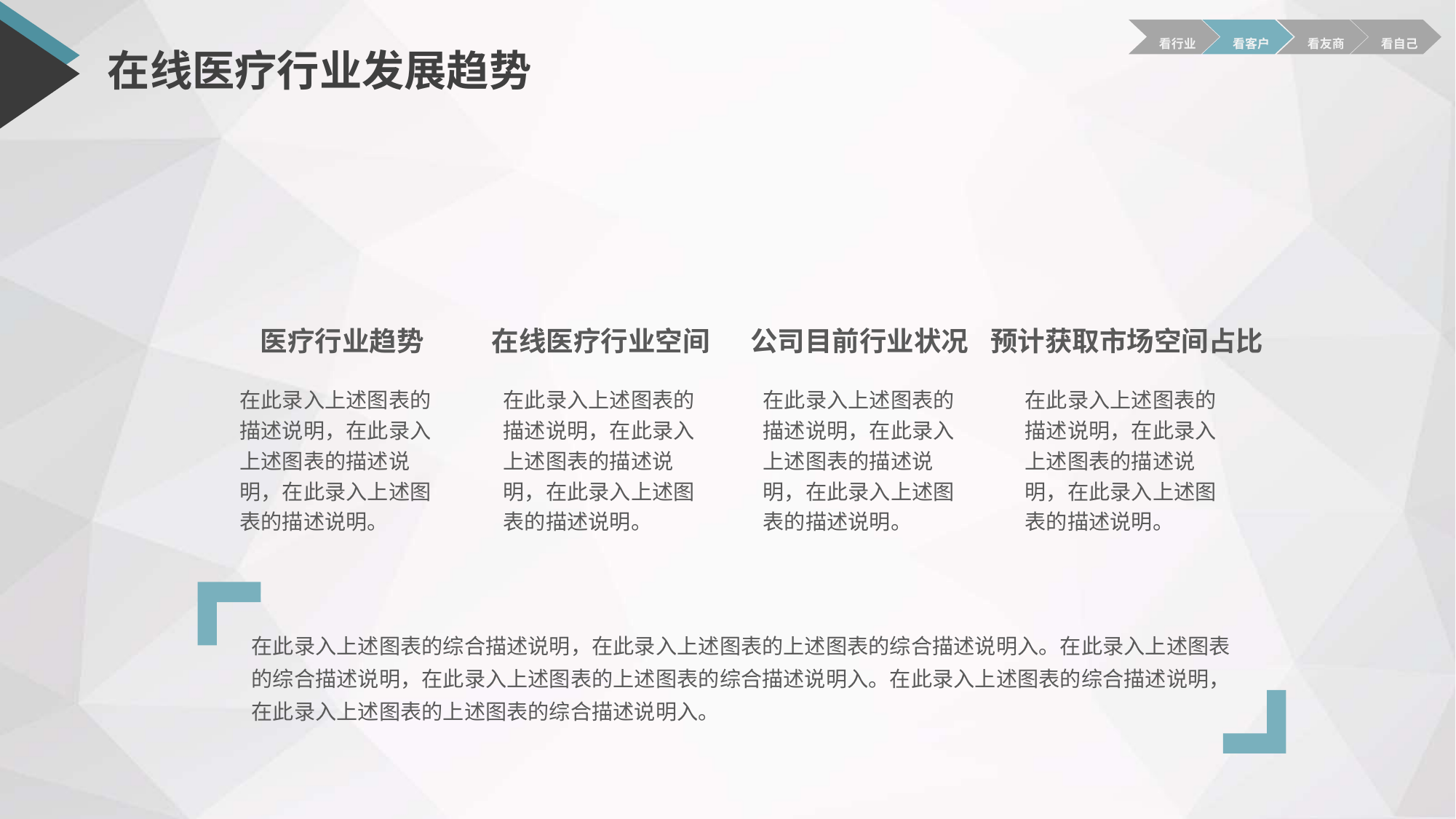

看行业

看客户

看友商

看自己
# 在线医疗行业发展趋势
预计获取市场空间占比
医疗行业趋势
在线医疗行业空间
公司目前行业状况
在此录入上述图表的描述说明，在此录入上述图表的描述说明，在此录入上述图表的描述说明。
在此录入上述图表的描述说明，在此录入上述图表的描述说明，在此录入上述图表的描述说明。
在此录入上述图表的描述说明，在此录入上述图表的描述说明，在此录入上述图表的描述说明。
在此录入上述图表的描述说明，在此录入上述图表的描述说明，在此录入上述图表的描述说明。

在此录入上述图表的综合描述说明，在此录入上述图表的上述图表的综合描述说明入。在此录入上述图表的综合描述说明，在此录入上述图表的上述图表的综合描述说明入。在此录入上述图表的综合描述说明，在此录入上述图表的上述图表的综合描述说明入。